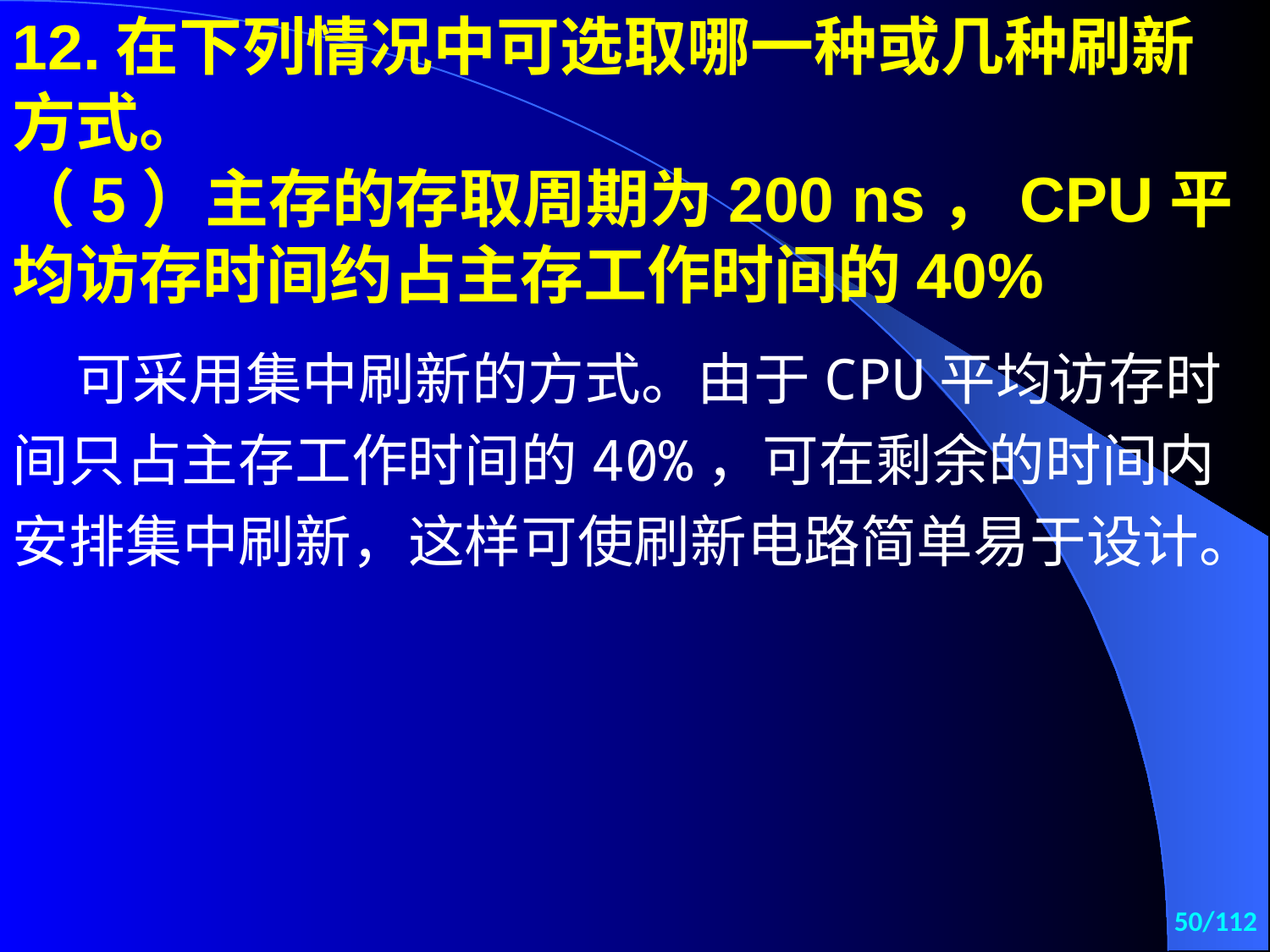

12.在下列情况中可选取哪一种或几种刷新方式。
（5）主存的存取周期为200 ns，CPU平均访存时间约占主存工作时间的40%
可采用集中刷新的方式。由于CPU平均访存时间只占主存工作时间的40%，可在剩余的时间内安排集中刷新，这样可使刷新电路简单易于设计。
50/112